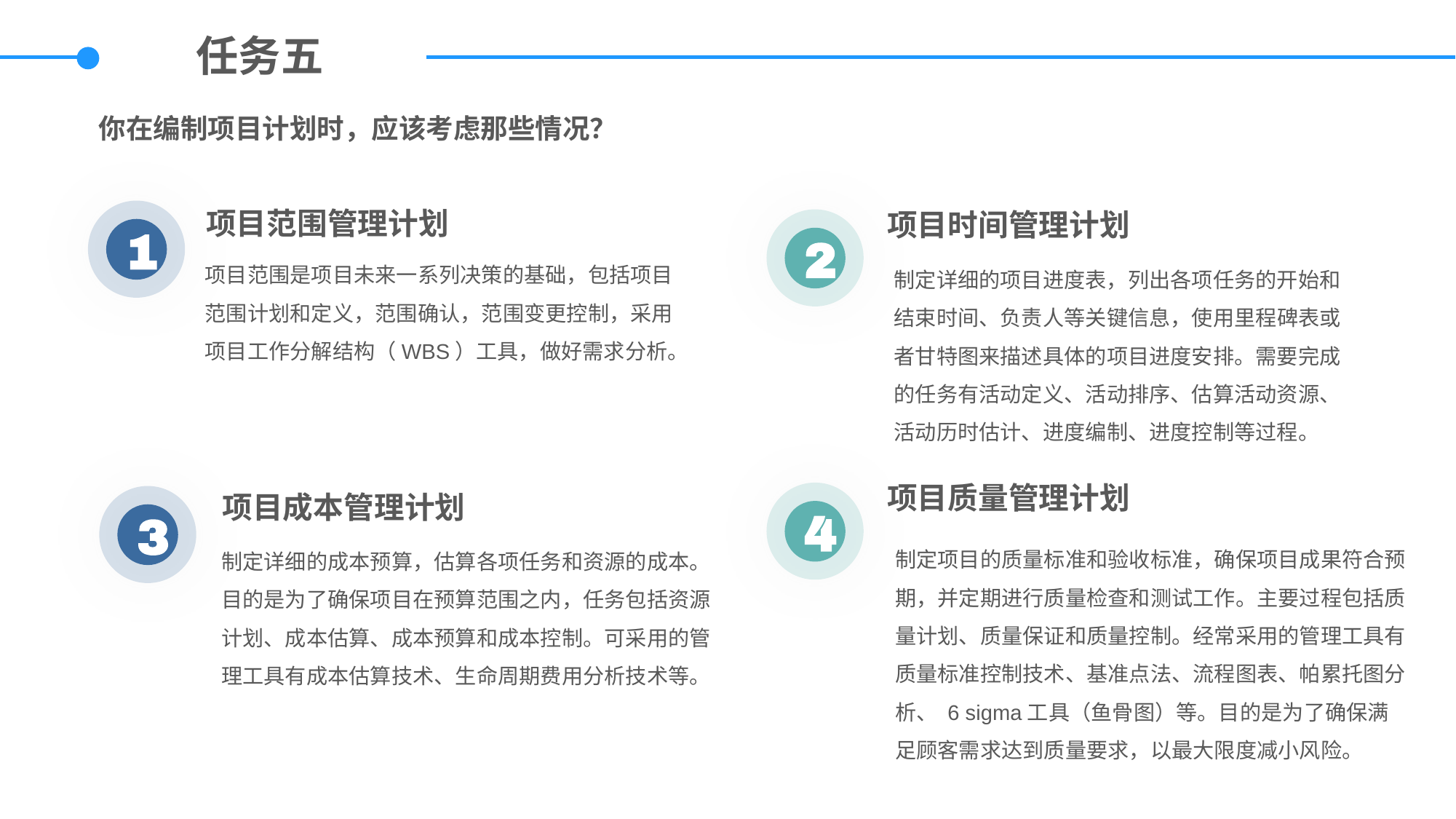

任务五

你在编制项目计划时，应该考虑那些情况？
项目范围管理计划

1
项目范围是项目未来一系列决策的基础，包括项目范围计划和定义，范围确认，范围变更控制，采用项目工作分解结构（WBS）工具，做好需求分析。
项目时间管理计划

2
制定详细的项目进度表，列出各项任务的开始和结束时间、负责人等关键信息，使用里程碑表或者甘特图来描述具体的项目进度安排。需要完成的任务有活动定义、活动排序、估算活动资源、活动历时估计、进度编制、进度控制等过程。
项目质量管理计划

4
制定项目的质量标准和验收标准，确保项目成果符合预期，并定期进行质量检查和测试工作。主要过程包括质量计划、质量保证和质量控制。经常采用的管理工具有质量标准控制技术、基准点法、流程图表、帕累托图分析、 6 sigma工具（鱼骨图）等。目的是为了确保满足顾客需求达到质量要求，以最大限度减小风险。
项目成本管理计划

3
制定详细的成本预算，估算各项任务和资源的成本。目的是为了确保项目在预算范围之内，任务包括资源计划、成本估算、成本预算和成本控制。可采用的管理工具有成本估算技术、生命周期费用分析技术等。